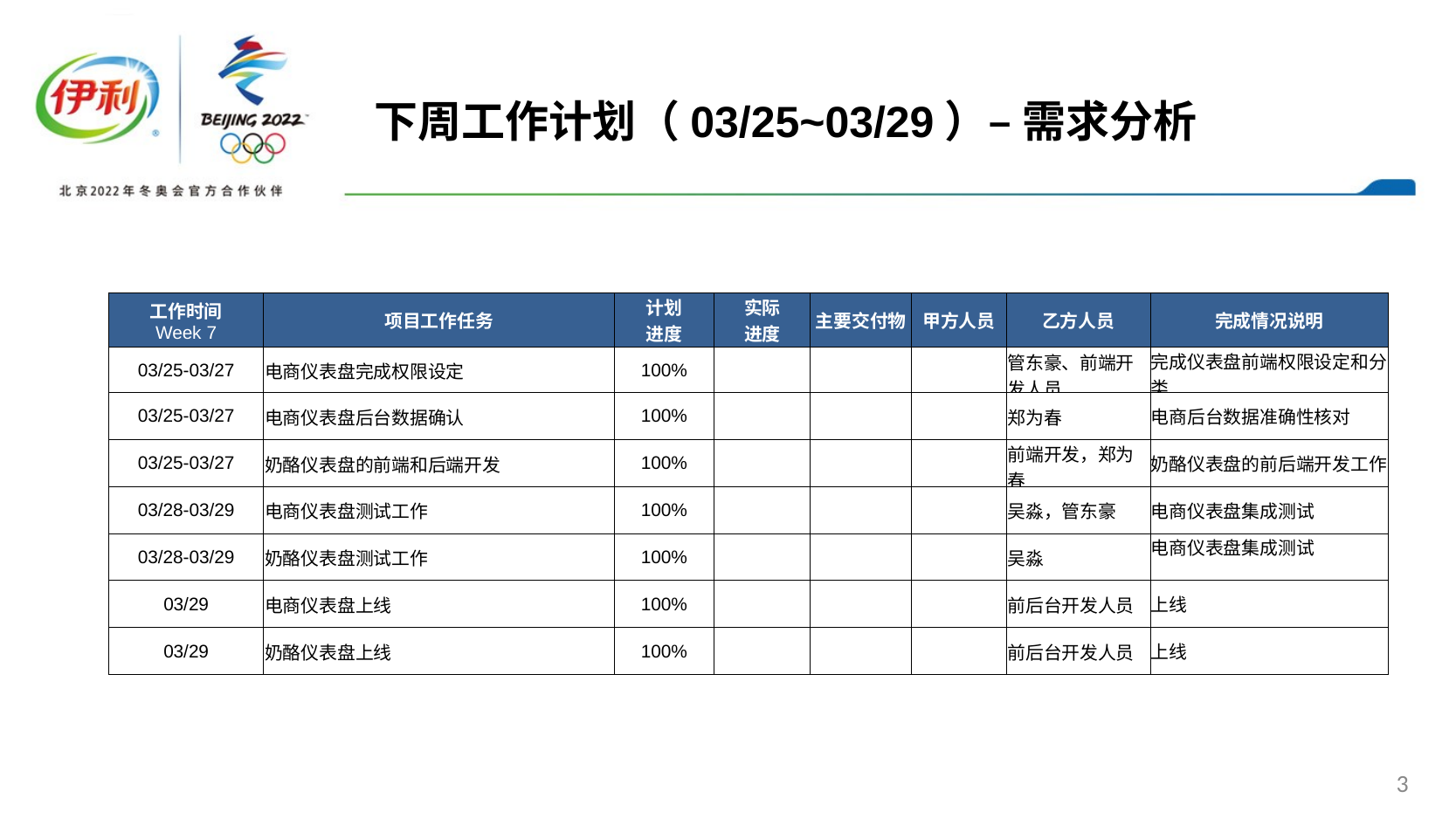

下周工作计划（03/25~03/29）– 需求分析
| 工作时间 Week 7 | 项目工作任务 | 计划 进度 | 实际 进度 | 主要交付物 | 甲方人员 | 乙方人员 | 完成情况说明 |
| --- | --- | --- | --- | --- | --- | --- | --- |
| 03/25-03/27 | 电商仪表盘完成权限设定 | 100% |  |  |  | 管东豪、前端开发人员 | 完成仪表盘前端权限设定和分类 |
| 03/25-03/27 | 电商仪表盘后台数据确认 | 100% |  |  |  | 郑为春 | 电商后台数据准确性核对 |
| 03/25-03/27 | 奶酪仪表盘的前端和后端开发 | 100% |  |  |  | 前端开发，郑为春 | 奶酪仪表盘的前后端开发工作 |
| 03/28-03/29 | 电商仪表盘测试工作 | 100% |  |  |  | 吴淼，管东豪 | 电商仪表盘集成测试 |
| 03/28-03/29 | 奶酪仪表盘测试工作 | 100% |  |  |  | 吴淼 | 电商仪表盘集成测试 |
| 03/29 | 电商仪表盘上线 | 100% |  |  |  | 前后台开发人员 | 上线 |
| 03/29 | 奶酪仪表盘上线 | 100% |  |  |  | 前后台开发人员 | 上线 |
3